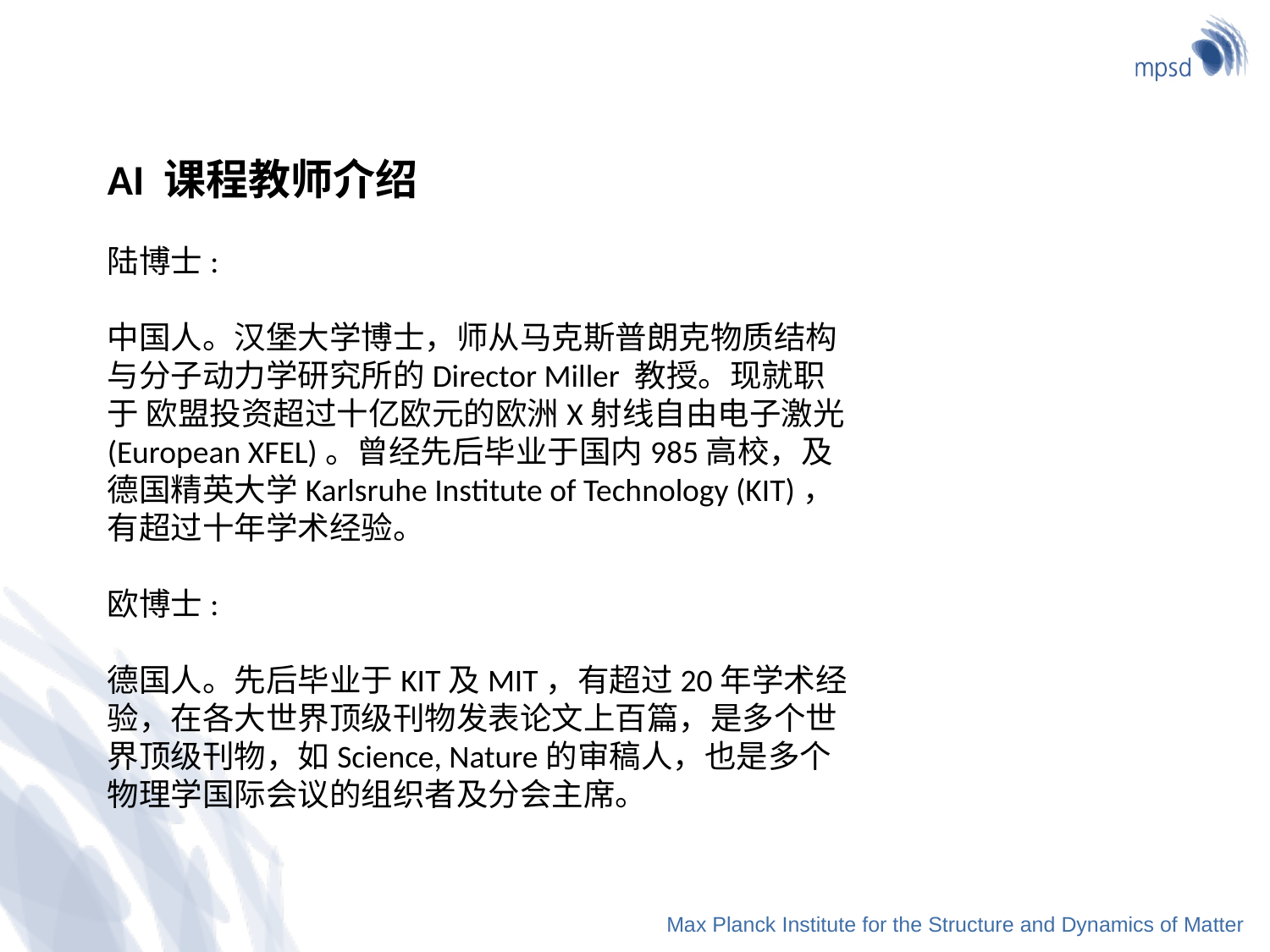

AI 课程教师介绍

陆博士:

中国人。汉堡大学博士，师从马克斯普朗克物质结构与分子动力学研究所的Director Miller 教授。现就职于 欧盟投资超过十亿欧元的欧洲X射线自由电子激光 (European XFEL)。曾经先后毕业于国内985高校，及德国精英大学Karlsruhe Institute of Technology (KIT)，有超过十年学术经验。

欧博士:

德国人。先后毕业于KIT及MIT，有超过20年学术经验，在各大世界顶级刊物发表论文上百篇，是多个世界顶级刊物，如Science, Nature的审稿人，也是多个物理学国际会议的组织者及分会主席。